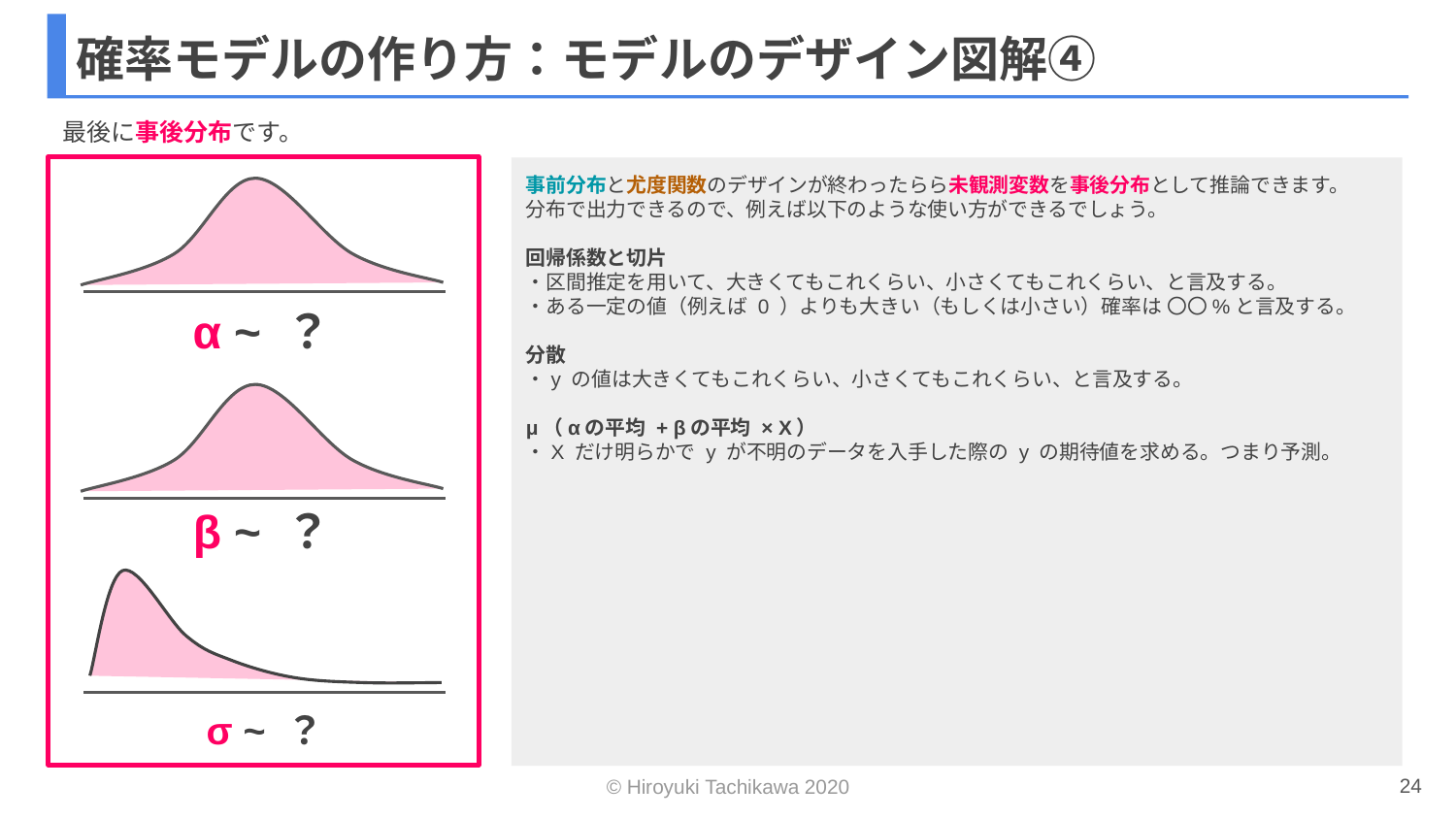

# 確率モデルの作り方：モデルのデザイン図解④
最後に事後分布です。

事前分布と尤度関数のデザインが終わったらら未観測変数を事後分布として推論できます。
分布で出力できるので、例えば以下のような使い方ができるでしょう。

回帰係数と切片
・区間推定を用いて、大きくてもこれくらい、小さくてもこれくらい、と言及する。
・ある一定の値（例えば 0 ）よりも大きい（もしくは小さい）確率は 〇〇%と言及する。

分散
・y の値は大きくてもこれくらい、小さくてもこれくらい、と言及する。

μ（αの平均 + βの平均 × X）
・X だけ明らかで y が不明のデータを入手した際の y の期待値を求める。つまり予測。

α ~ ？

β ~ ？

σ ~ ？
24